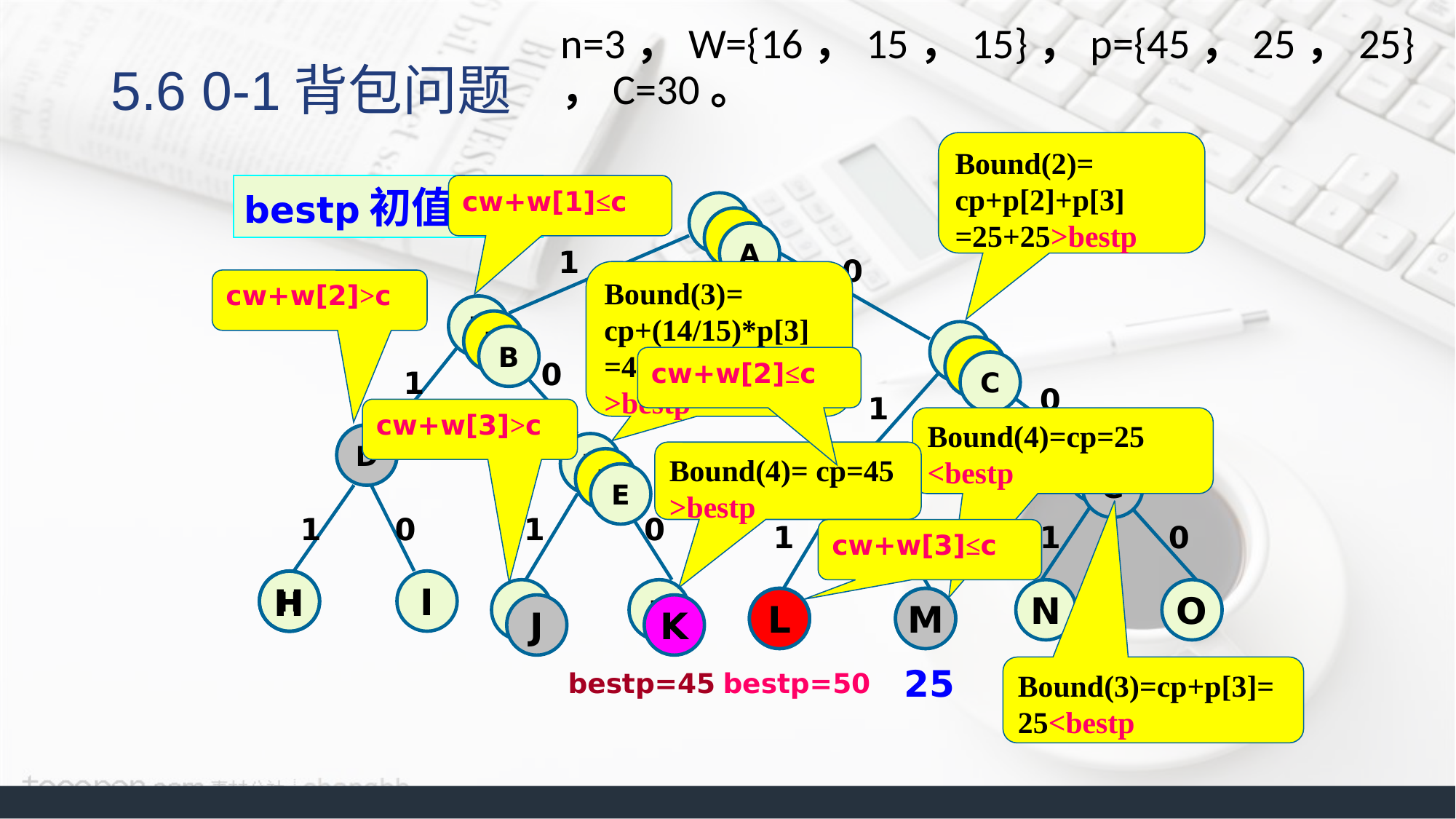

n=3，W={16，15，15}，p={45，25，25}，C=30。
# 5.6 0-1背包问题

Bound(2)=
cp+p[2]+p[3]
=25+25>bestp

bestp初值为0
cw+w[1]≤c
A
A
A

1

0
Bound(3)=
cp+(14/15)*p[3]
=45+(14/15)*25
>bestp
cw+w[2]>c
B
B
C
B
C

0
cw+w[2]≤c
C
1

0
1
cw+w[3]>c
Bound(4)=cp=25
<bestp
D
D
E
Bound(4)= cp=45
>bestp
G
E
F
F
G
E
F

1
0
1
0

1
0
1
0
cw+w[3]≤c
H
I
H
J
K
N
O
L
M
L
M
J
K
bestp=45
bestp=50
25
Bound(3)=cp+p[3]=25<bestp

25
0